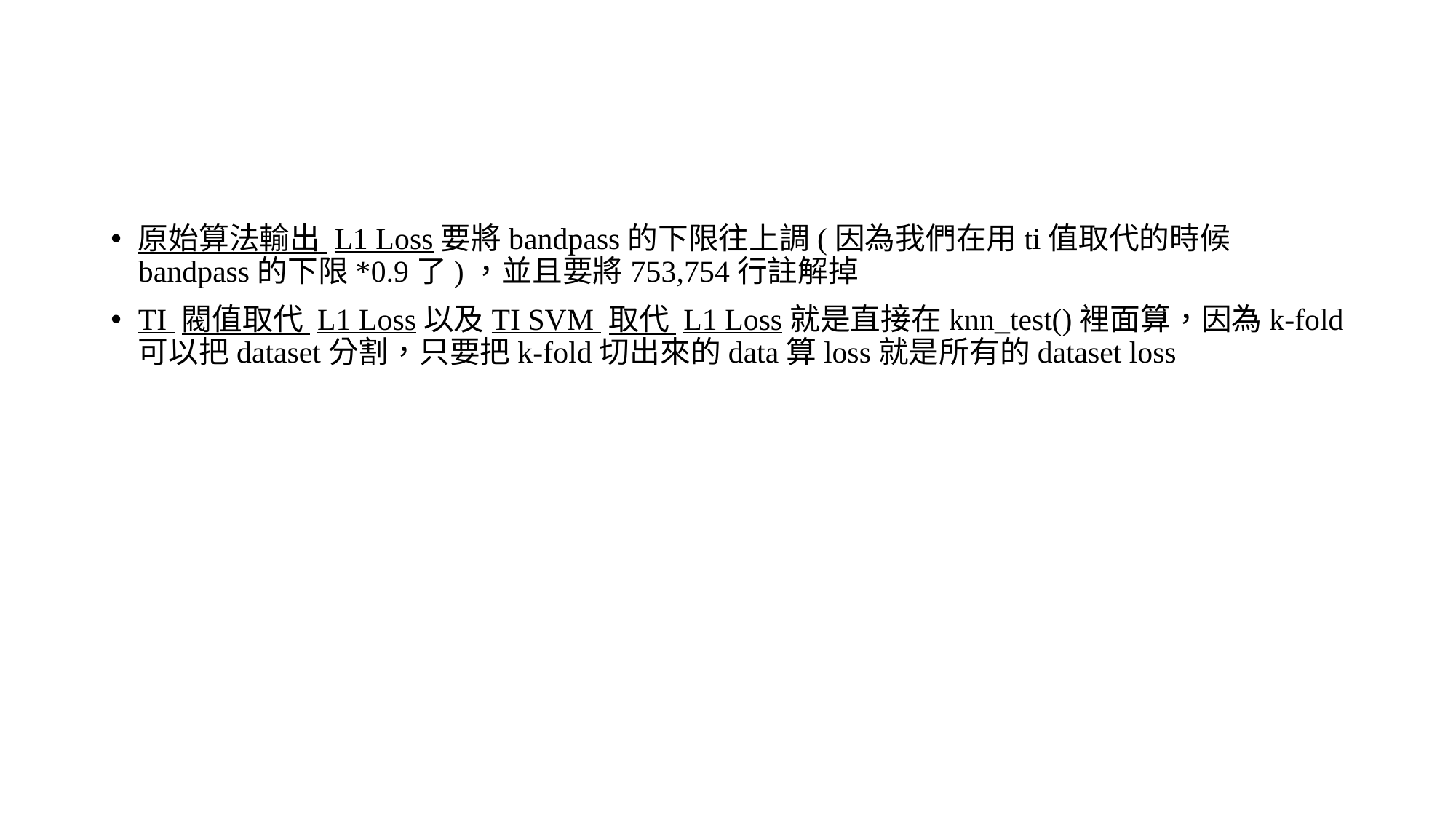

#
原始算法輸出 L1 Loss要將bandpass的下限往上調(因為我們在用ti值取代的時候bandpass的下限*0.9了)，並且要將753,754行註解掉
TI 閥值取代 L1 Loss以及TI SVM 取代 L1 Loss就是直接在knn_test()裡面算，因為k-fold可以把dataset分割，只要把k-fold切出來的data算loss就是所有的dataset loss